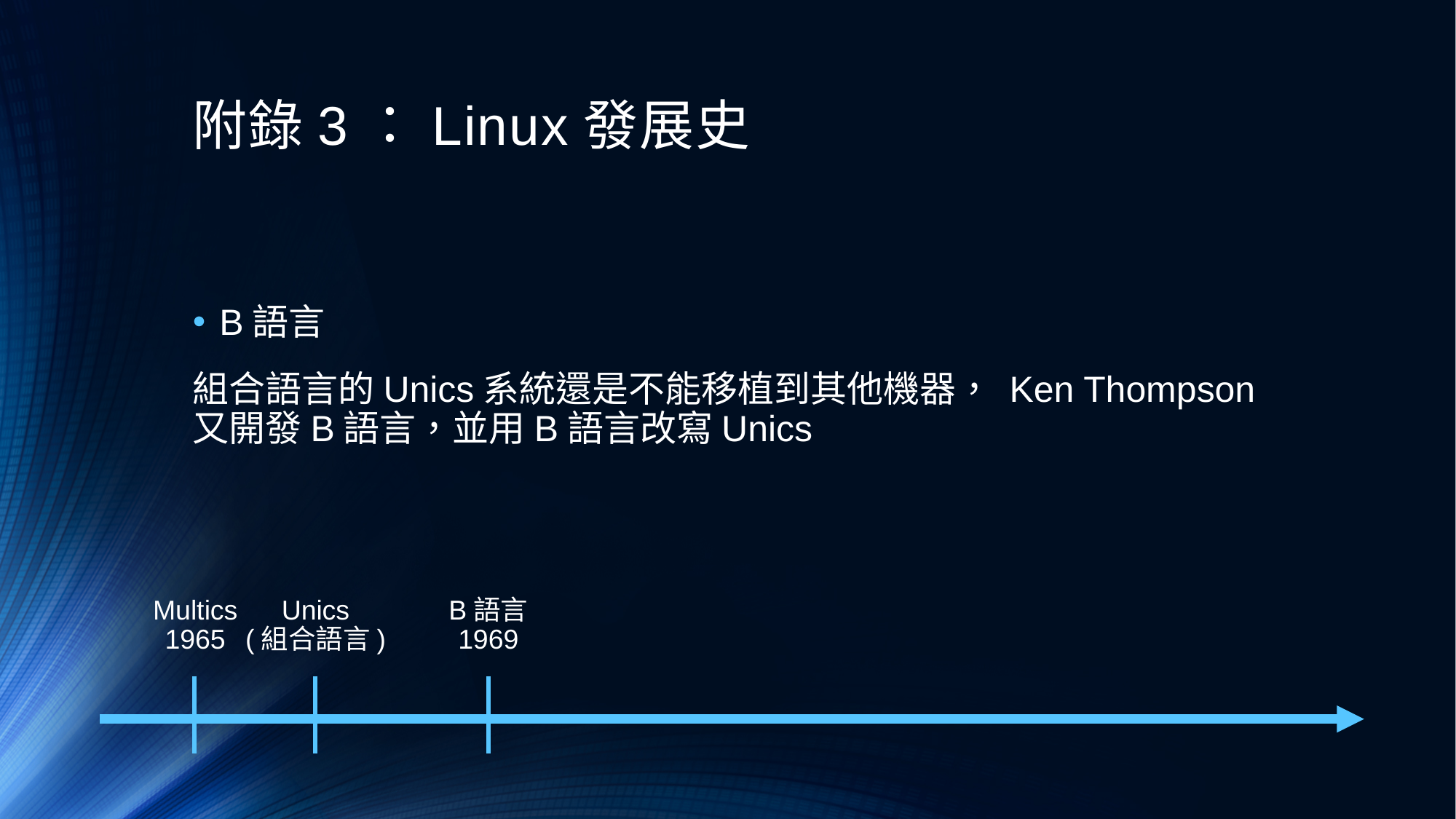

# 附錄3：Linux發展史

B語言
組合語言的Unics系統還是不能移植到其他機器， Ken Thompson又開發B語言，並用B語言改寫Unics
B語言
1969
Unics
(組合語言)
Multics
1965